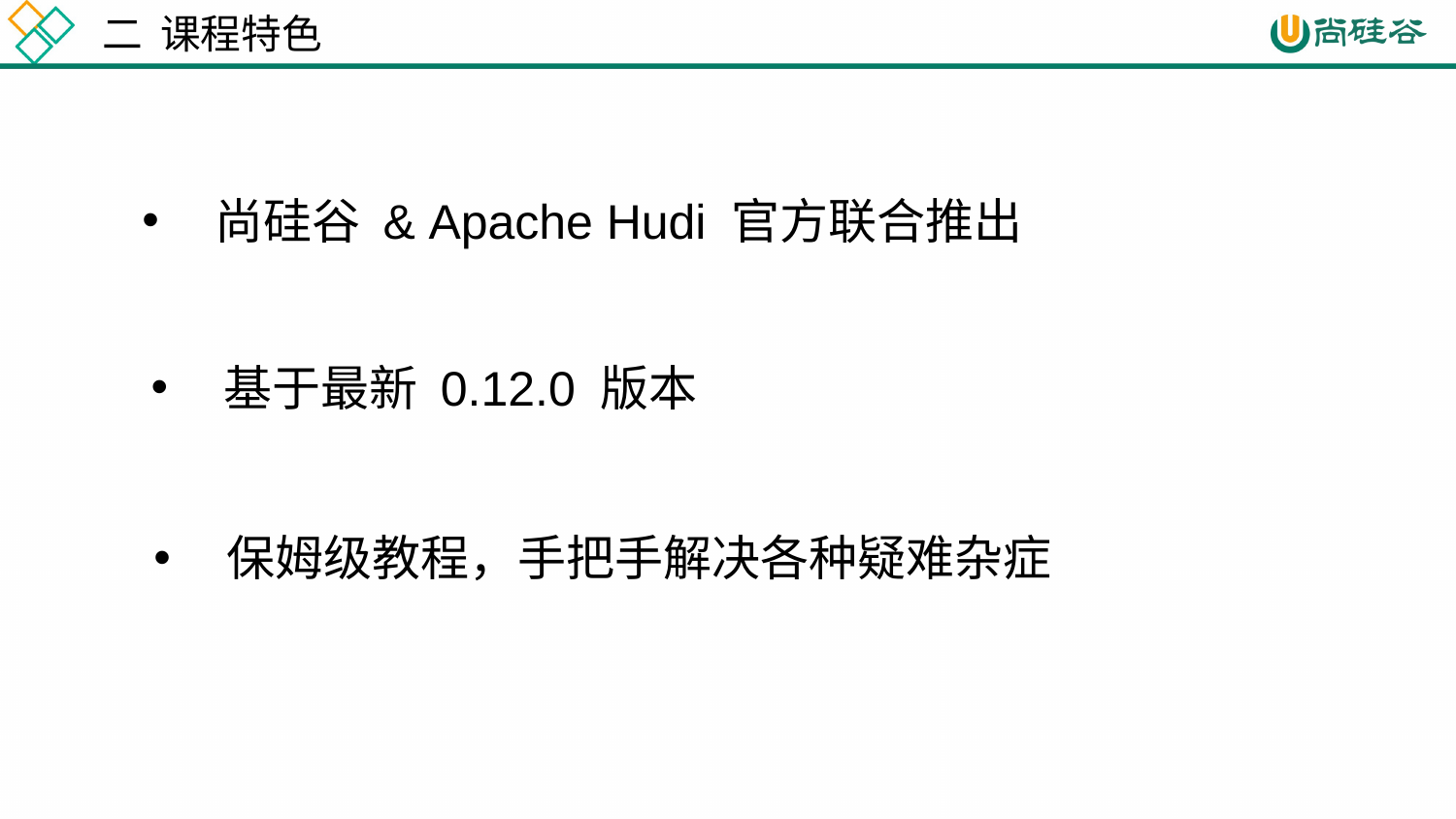

二  课程特色
尚硅谷 & Apache Hudi 官方联合推出
基于最新 0.12.0 版本
保姆级教程，手把手解决各种疑难杂症